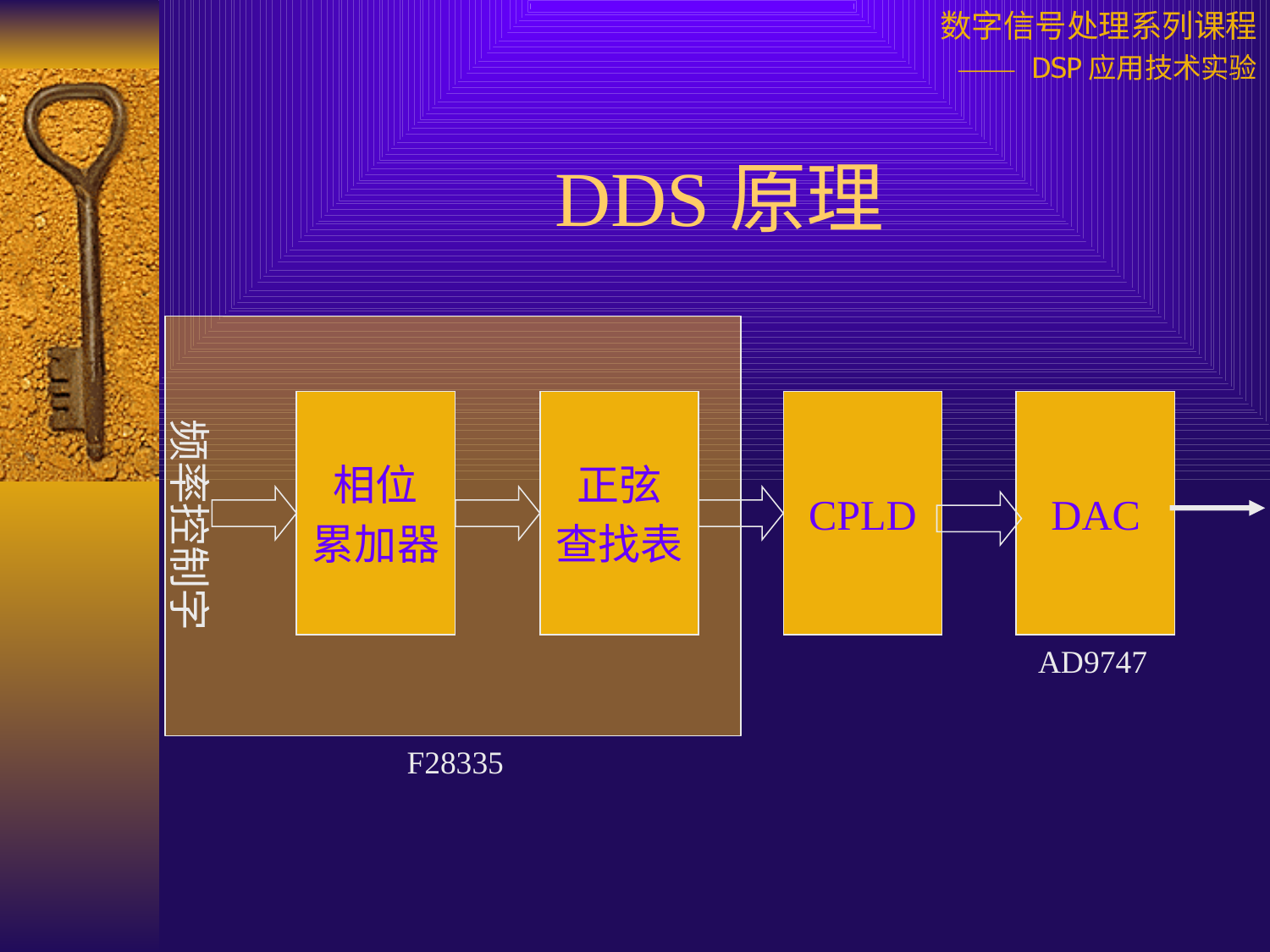

# DDS原理

相位
累加器
正弦
查找表
CPLD
DAC
频率控制字

AD9747
F28335